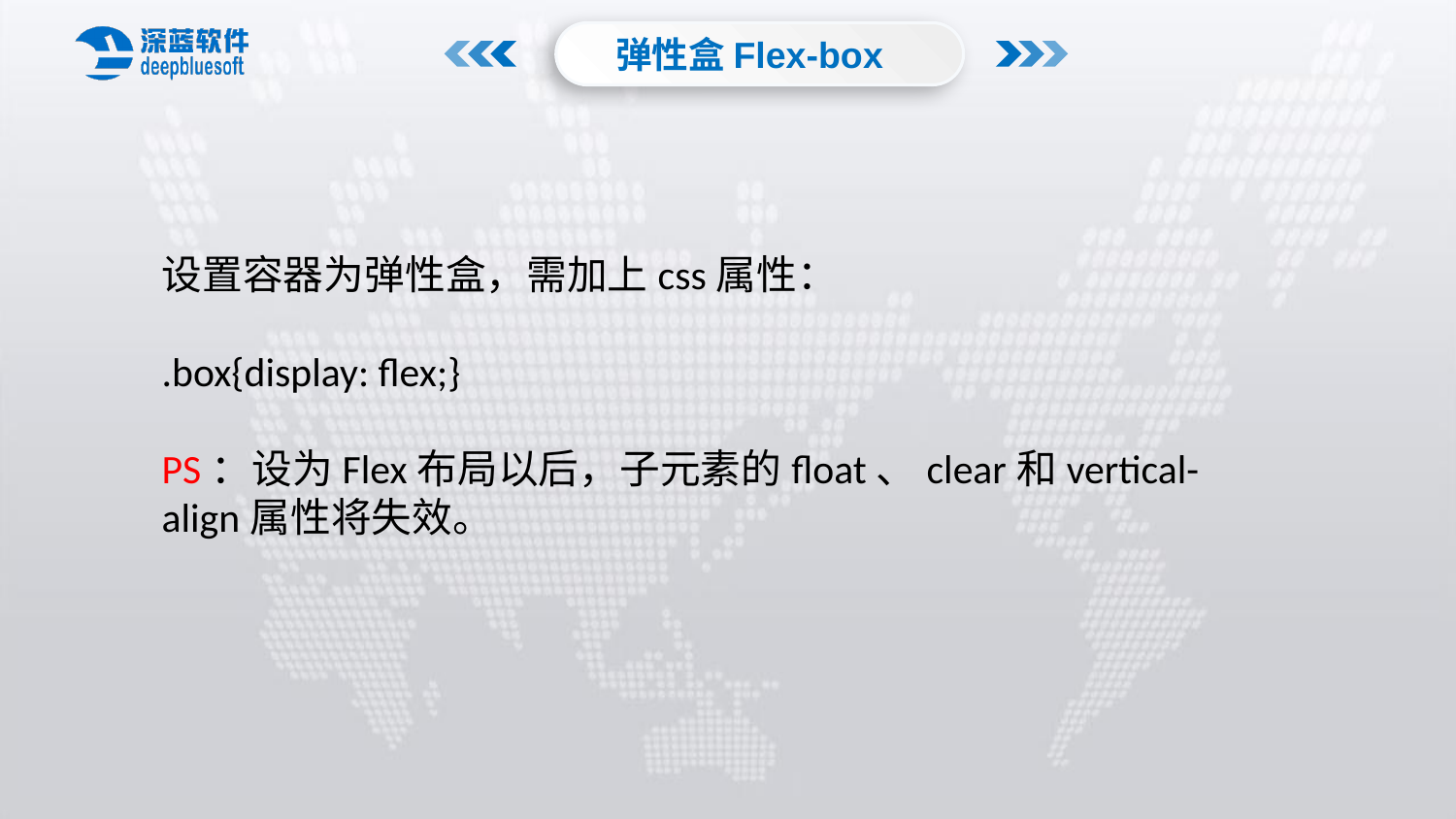

弹性盒Flex-box

设置容器为弹性盒，需加上css属性：

.box{display: flex;}

PS：设为Flex布局以后，子元素的float、clear和vertical-align属性将失效。